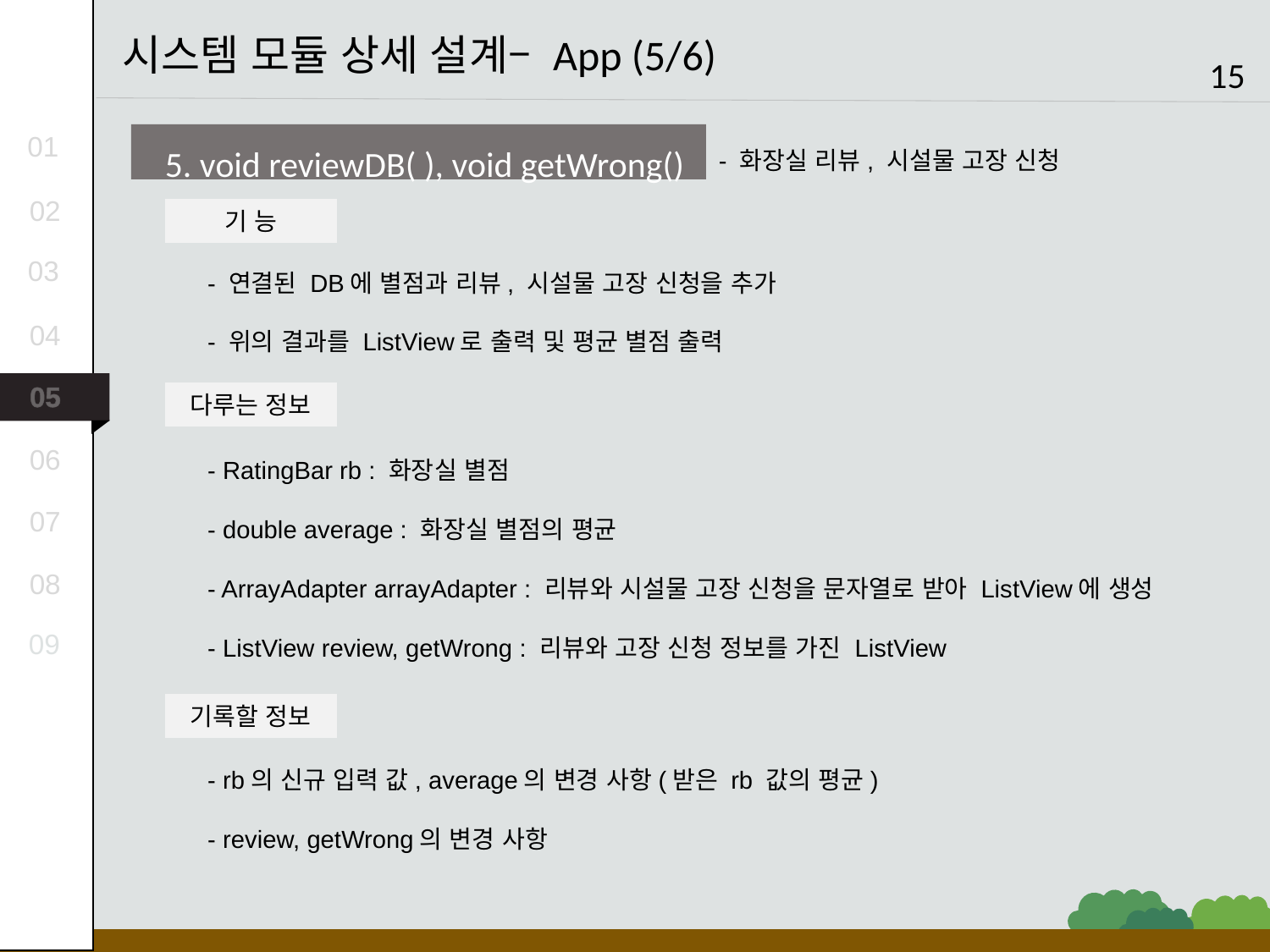

시스템 모듈 상세 설계– App (5/6)

15
5. void reviewDB( ), void getWrong()
01
- 화장실 리뷰, 시설물 고장 신청

02
기 능
- 연결된 DB에 별점과 리뷰, 시설물 고장 신청을 추가
- 위의 결과를 ListView로 출력 및 평균 별점 출력
03

04
05

다루는 정보
- RatingBar rb : 화장실 별점
- double average : 화장실 별점의 평균
- ArrayAdapter arrayAdapter : 리뷰와 시설물 고장 신청을 문자열로 받아 ListView에 생성
- ListView review, getWrong : 리뷰와 고장 신청 정보를 가진 ListView

06
07
08
09
기록할 정보
- rb의 신규 입력 값, average의 변경 사항(받은 rb 값의 평균)
- review, getWrong의 변경 사항